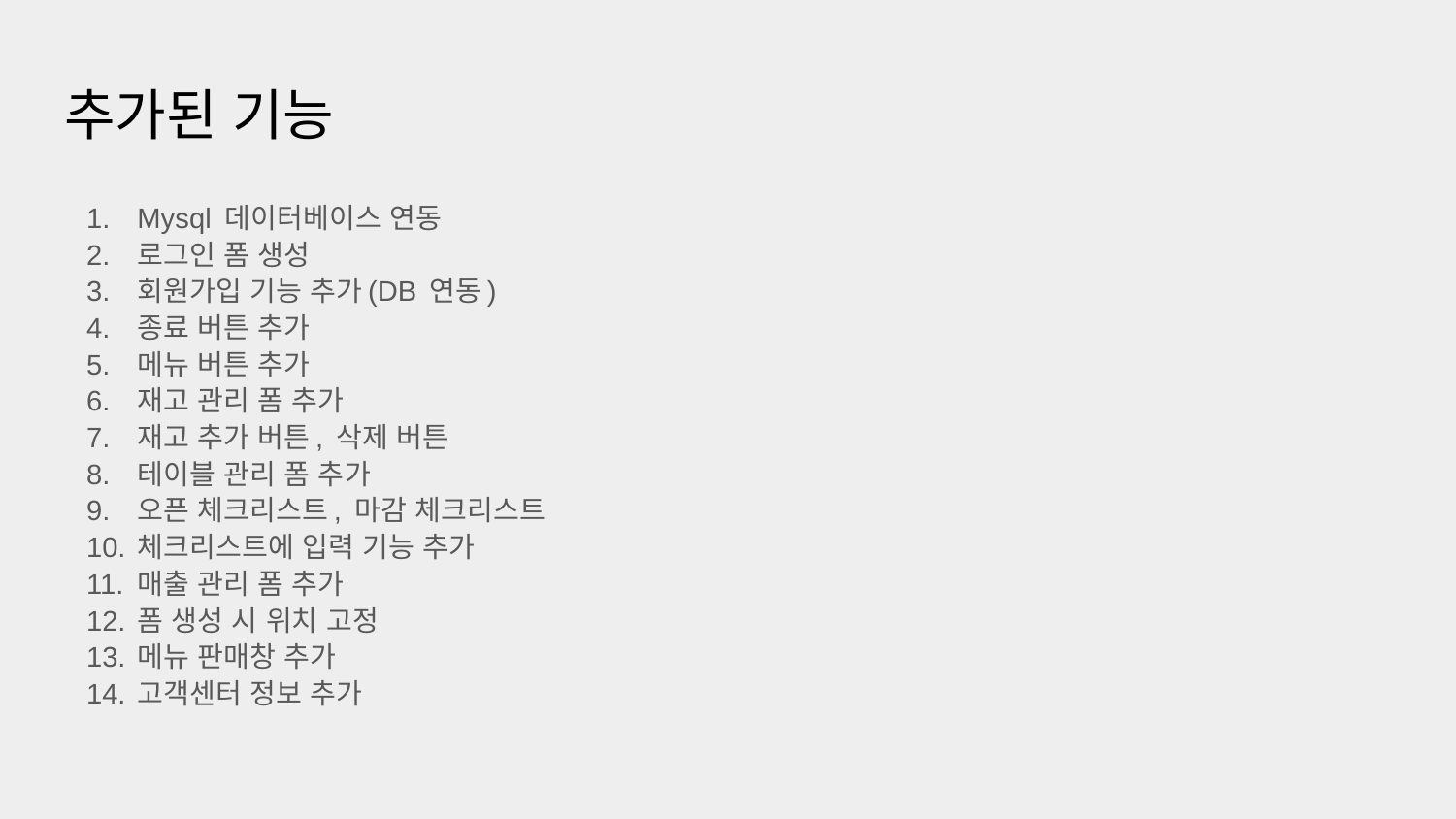

# 추가된 기능
Mysql 데이터베이스 연동
로그인 폼 생성
회원가입 기능 추가(DB 연동)
종료 버튼 추가
메뉴 버튼 추가
재고 관리 폼 추가
재고 추가 버튼, 삭제 버튼
테이블 관리 폼 추가
오픈 체크리스트, 마감 체크리스트
체크리스트에 입력 기능 추가
매출 관리 폼 추가
폼 생성 시 위치 고정
메뉴 판매창 추가
고객센터 정보 추가